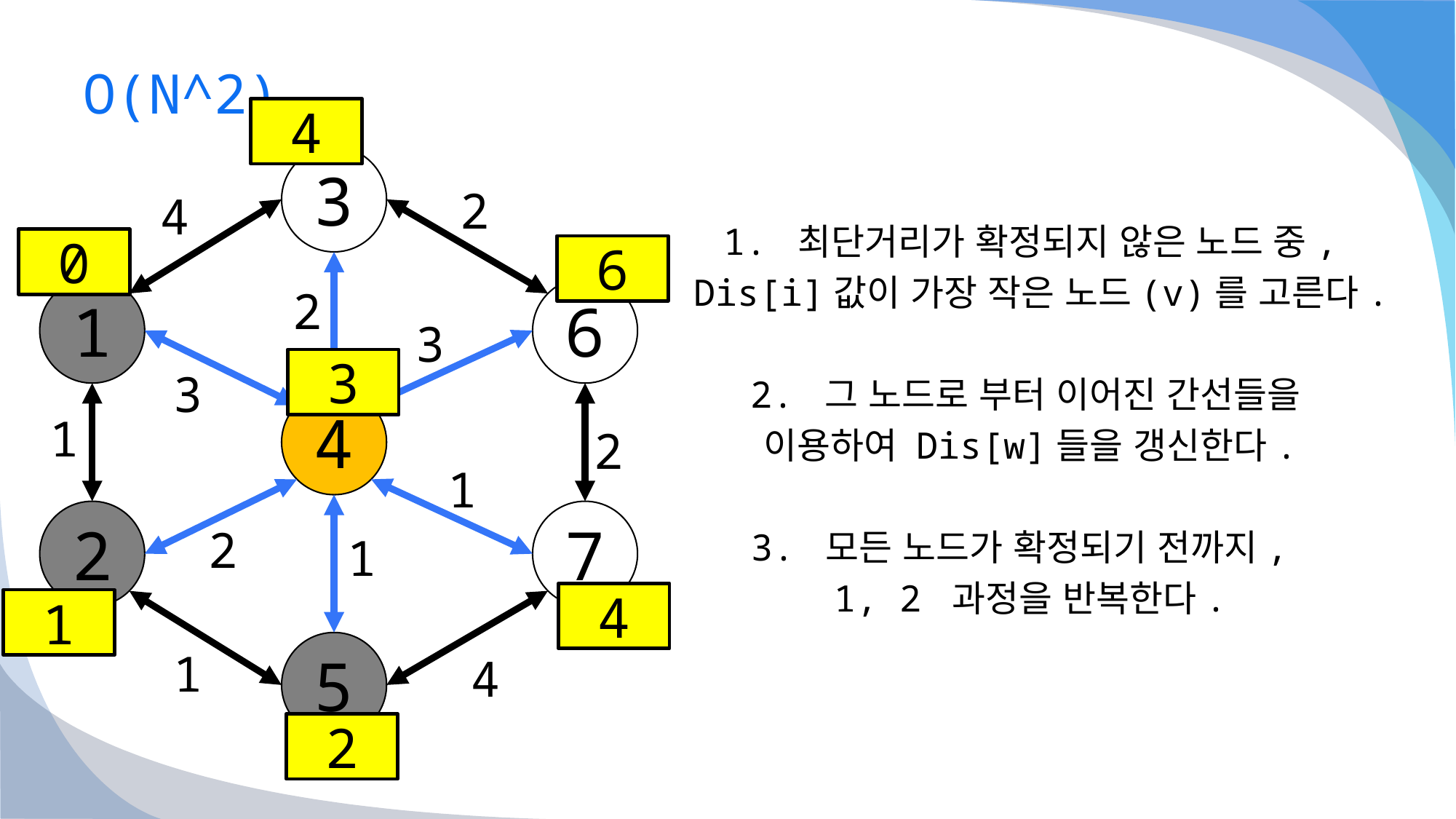

# O(N^2)
4
3

1. 최단거리가 확정되지 않은 노드 중,
Dis[i]값이 가장 작은 노드(v)를 고른다.

2. 그 노드로 부터 이어진 간선들을
이용하여 Dis[w]들을 갱신한다.

3. 모든 노드가 확정되기 전까지,
1, 2 과정을 반복한다.
2
4
0
6
2
1
6
3
3
3
4
1
2
1
2
7
2
1
4
1
5
1
4
2